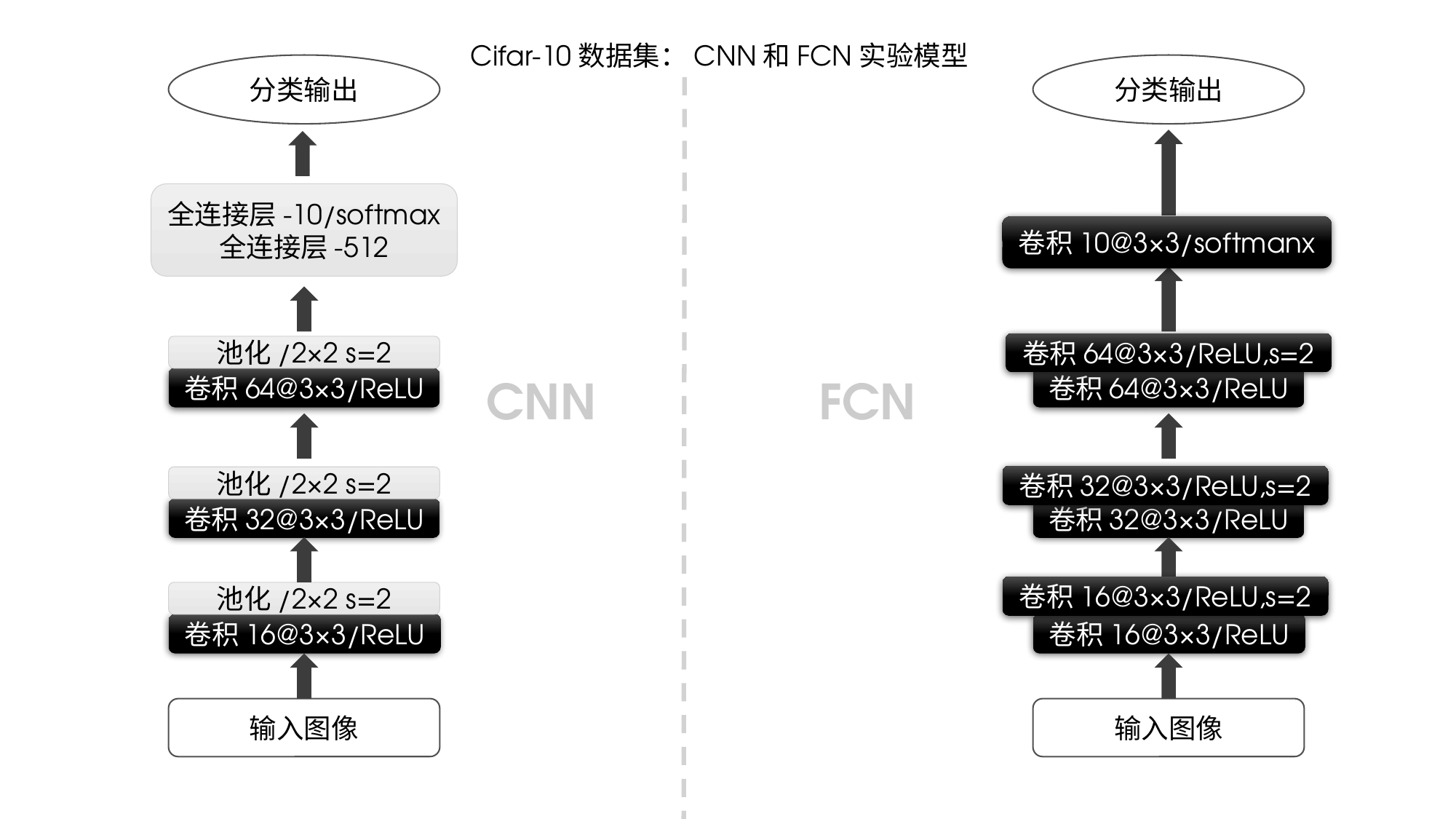

Cifar-10数据集：CNN和FCN实验模型
分类输出

全连接层-10/softmax
全连接层-512

池化/2×2 s=2
卷积64@3×3/ReLU

池化/2×2 s=2
卷积32@3×3/ReLU

池化/2×2 s=2
卷积16@3×3/ReLU

输入图像
分类输出

卷积10@3×3/softmanx

卷积64@3×3/ReLU,s=2
卷积64@3×3/ReLU

卷积32@3×3/ReLU,s=2
卷积32@3×3/ReLU

卷积16@3×3/ReLU,s=2
卷积16@3×3/ReLU

输入图像
CNN
FCN